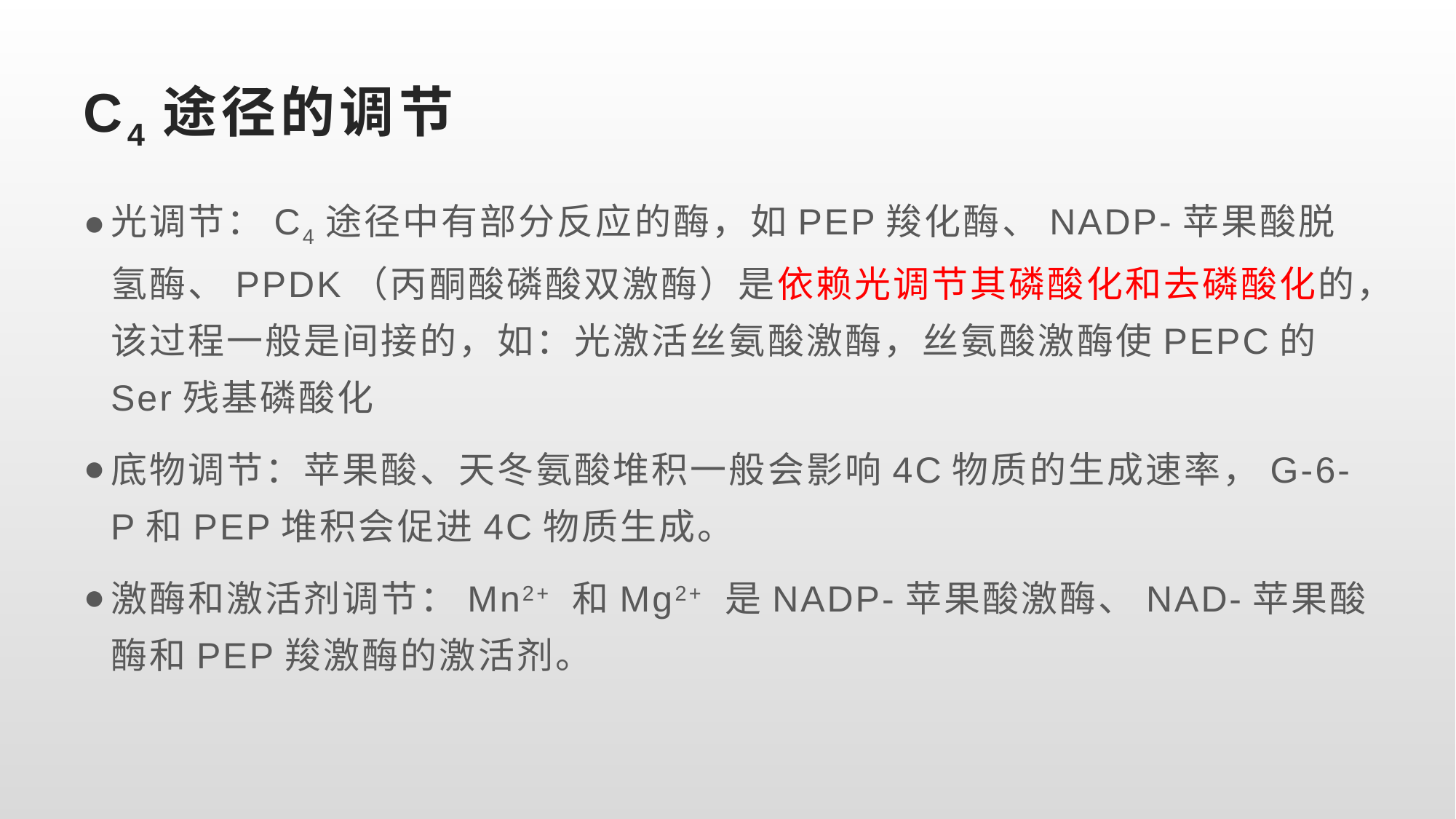

# C4途径的调节
光调节：C4途径中有部分反应的酶，如PEP羧化酶、NADP-苹果酸脱氢酶、PPDK（丙酮酸磷酸双激酶）是依赖光调节其磷酸化和去磷酸化的，该过程一般是间接的，如：光激活丝氨酸激酶，丝氨酸激酶使PEPC的Ser残基磷酸化
底物调节：苹果酸、天冬氨酸堆积一般会影响4C物质的生成速率，G-6-P和PEP堆积会促进4C物质生成。
激酶和激活剂调节：Mn2+ 和Mg2+ 是NADP-苹果酸激酶、NAD-苹果酸酶和PEP羧激酶的激活剂。